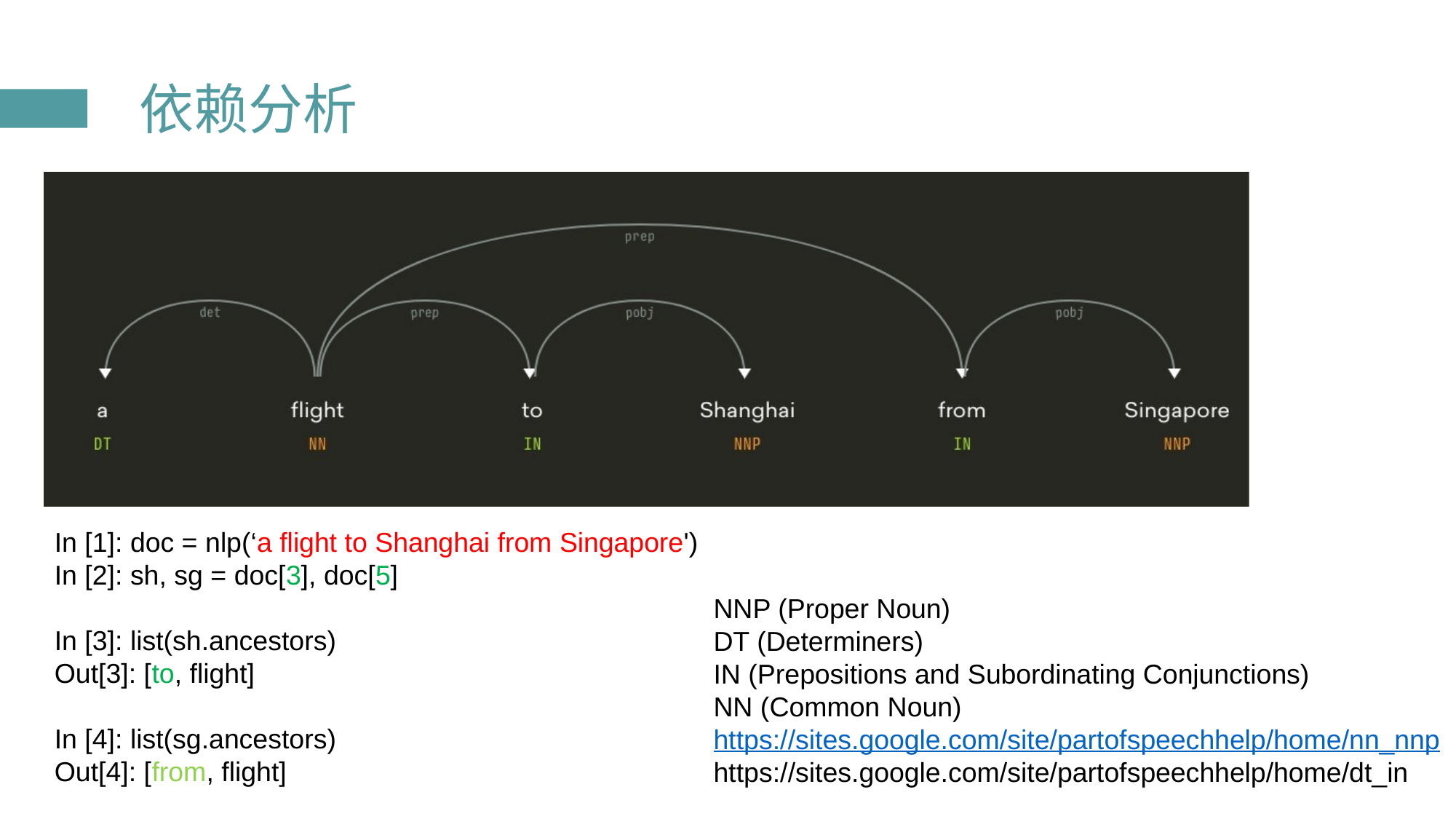

依赖分析

In [1]: doc = nlp(‘a flight to Shanghai from Singapore')
In [2]: sh, sg = doc[3], doc[5]

In [3]: list(sh.ancestors)
Out[3]: [to, flight]

In [4]: list(sg.ancestors)
Out[4]: [from, flight]
NNP (Proper Noun)
DT (Determiners)
IN (Prepositions and Subordinating Conjunctions)
NN (Common Noun)
https://sites.google.com/site/partofspeechhelp/home/nn_nnp
https://sites.google.com/site/partofspeechhelp/home/dt_in